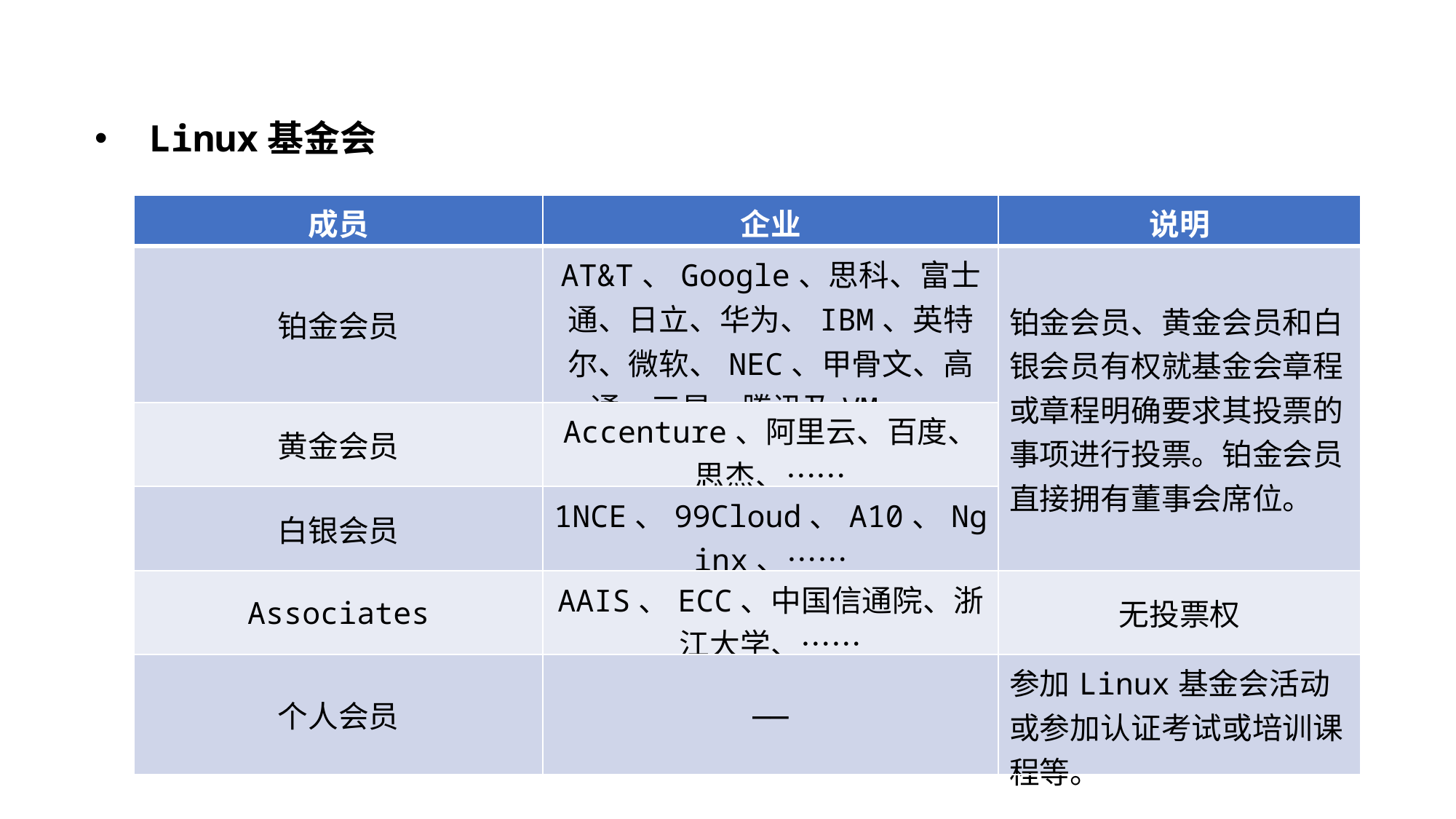

Linux基金会
| 成员 | 企业 | 说明 |
| --- | --- | --- |
| 铂金会员 | AT&T、Google、思科、富士通、日立、华为、IBM、英特尔、微软、NEC、甲骨文、高通、三星、腾讯及VMware | 铂金会员、黄金会员和白银会员有权就基金会章程或章程明确要求其投票的事项进行投票。铂金会员直接拥有董事会席位。 |
| 黄金会员 | Accenture、阿里云、百度、思杰、…… |  |
| 白银会员 | 1NCE、99Cloud、A10、Nginx、…… |  |
| Associates | AAIS、ECC、中国信通院、浙江大学、…… | 无投票权 |
| 个人会员 | —— | 参加Linux基金会活动或参加认证考试或培训课程等。 |